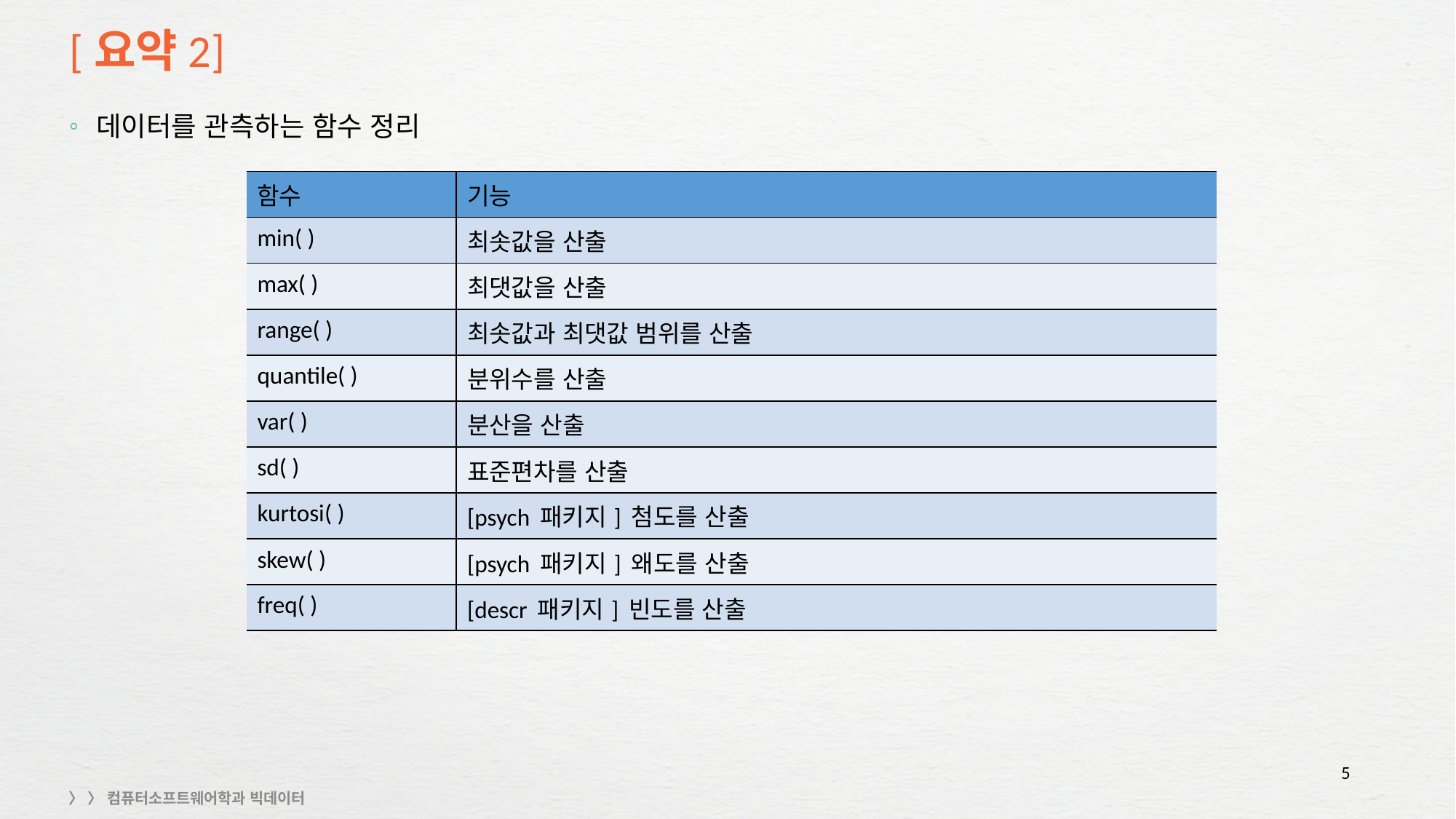

# [요약2]
데이터를 관측하는 함수 정리
| 함수 | 기능 |
| --- | --- |
| min( ) | 최솟값을 산출 |
| max( ) | 최댓값을 산출 |
| range( ) | 최솟값과 최댓값 범위를 산출 |
| quantile( ) | 분위수를 산출 |
| var( ) | 분산을 산출 |
| sd( ) | 표준편차를 산출 |
| kurtosi( ) | [psych 패키지] 첨도를 산출 |
| skew( ) | [psych 패키지] 왜도를 산출 |
| freq( ) | [descr 패키지] 빈도를 산출 |
5
5
〉 〉 컴퓨터소프트웨어학과 빅데이터